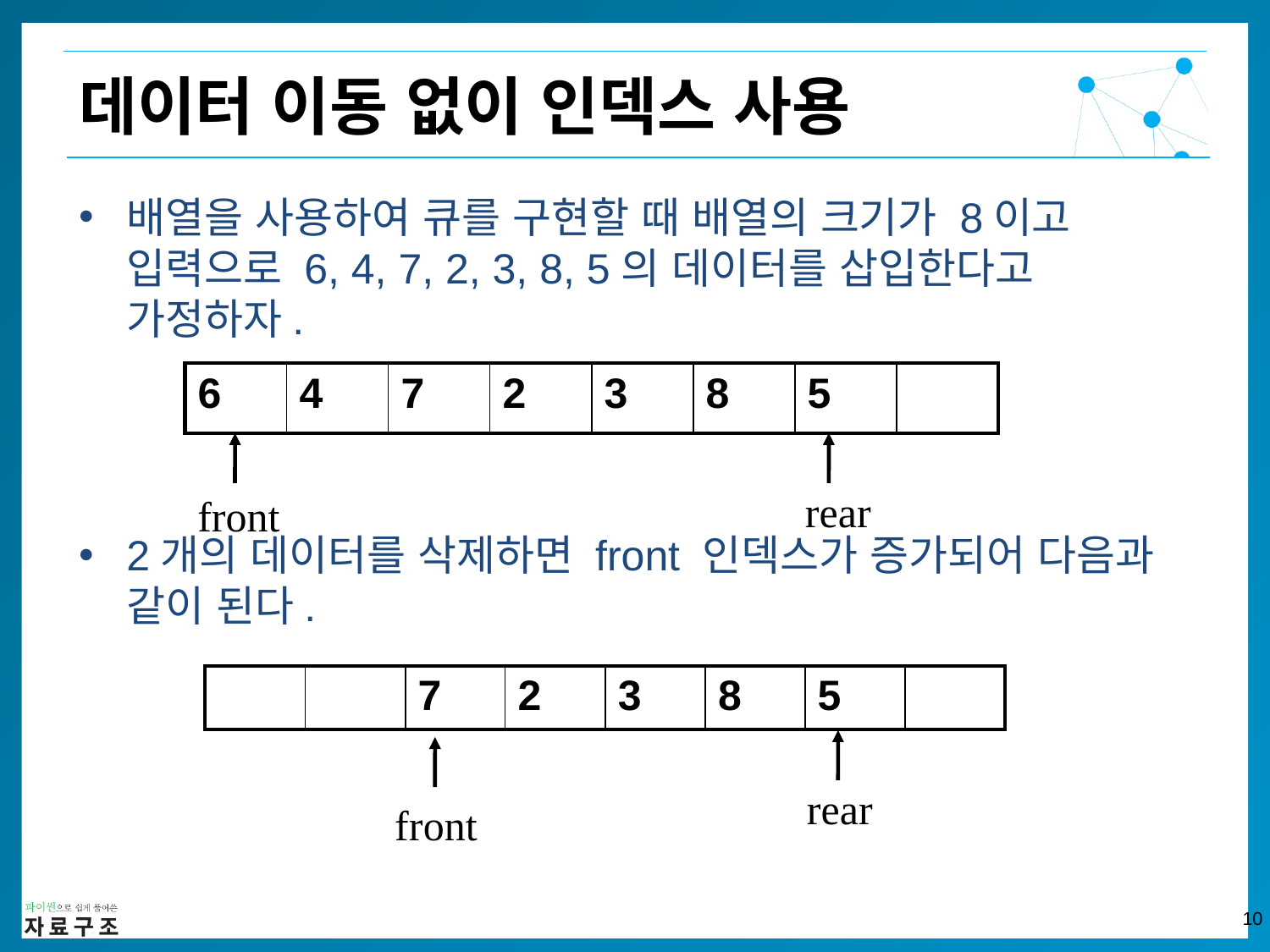

데이터 이동 없이 인덱스 사용
배열을 사용하여 큐를 구현할 때 배열의 크기가 8이고 입력으로 6, 4, 7, 2, 3, 8, 5의 데이터를 삽입한다고 가정하자.

2개의 데이터를 삭제하면 front 인덱스가 증가되어 다음과 같이 된다.

| 6 | 4 | 7 | 2 | 3 | 8 | 5 |  |
| --- | --- | --- | --- | --- | --- | --- | --- |

rear
front
|  |  | 7 | 2 | 3 | 8 | 5 |  |
| --- | --- | --- | --- | --- | --- | --- | --- |

rear
front